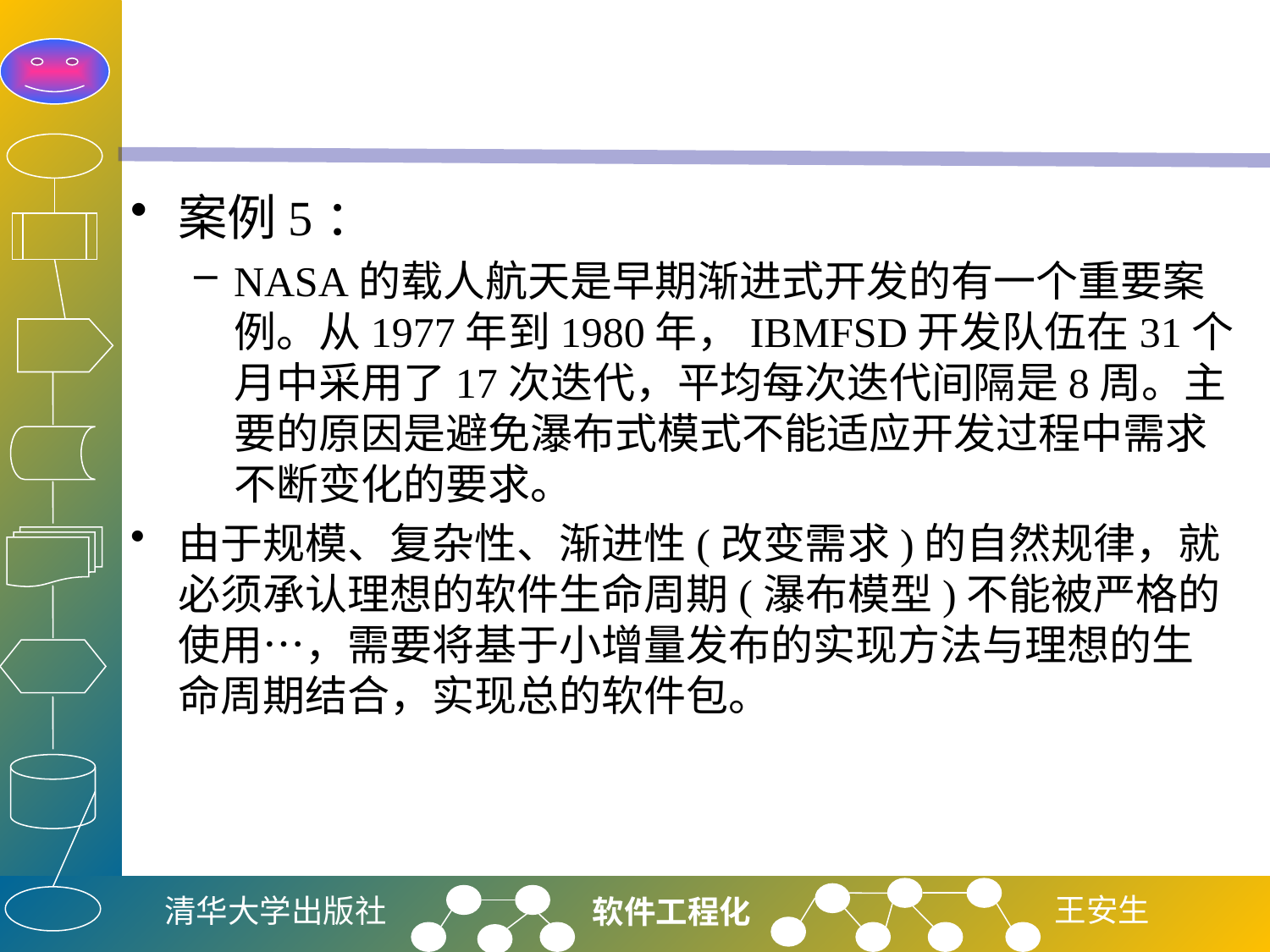

#
案例5：
NASA的载人航天是早期渐进式开发的有一个重要案例。从1977年到1980年，IBMFSD开发队伍在31个月中采用了17次迭代，平均每次迭代间隔是8周。主要的原因是避免瀑布式模式不能适应开发过程中需求不断变化的要求。
由于规模、复杂性、渐进性(改变需求)的自然规律，就必须承认理想的软件生命周期(瀑布模型)不能被严格的使用…，需要将基于小增量发布的实现方法与理想的生命周期结合，实现总的软件包。